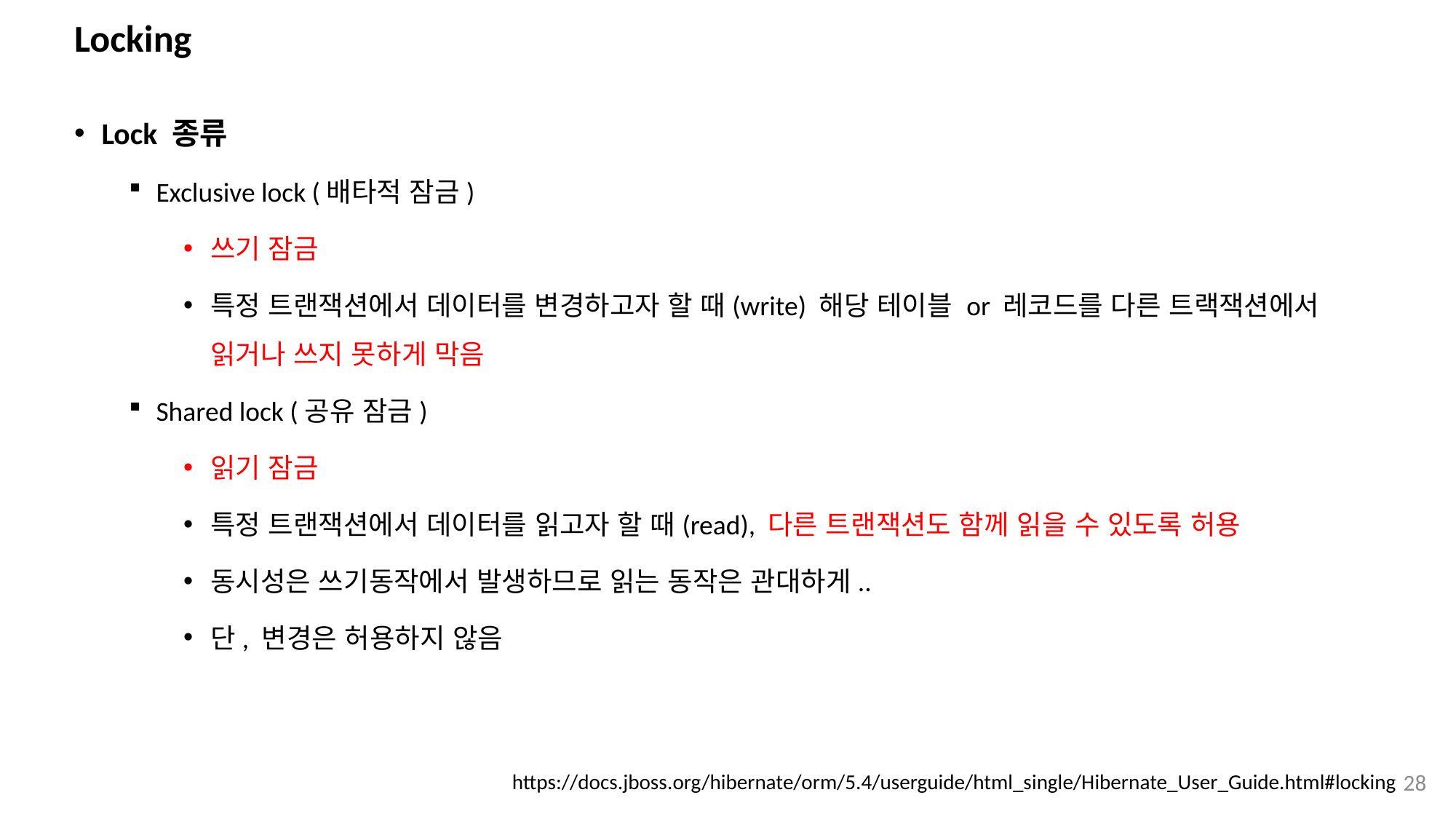

# Locking
Lock 종류
Exclusive lock (배타적 잠금)
쓰기 잠금
특정 트랜잭션에서 데이터를 변경하고자 할 때(write) 해당 테이블 or 레코드를 다른 트랙잭션에서 읽거나 쓰지 못하게 막음
Shared lock (공유 잠금)
읽기 잠금
특정 트랜잭션에서 데이터를 읽고자 할 때(read), 다른 트랜잭션도 함께 읽을 수 있도록 허용
동시성은 쓰기동작에서 발생하므로 읽는 동작은 관대하게..
단, 변경은 허용하지 않음

28
https://docs.jboss.org/hibernate/orm/5.4/userguide/html_single/Hibernate_User_Guide.html#locking